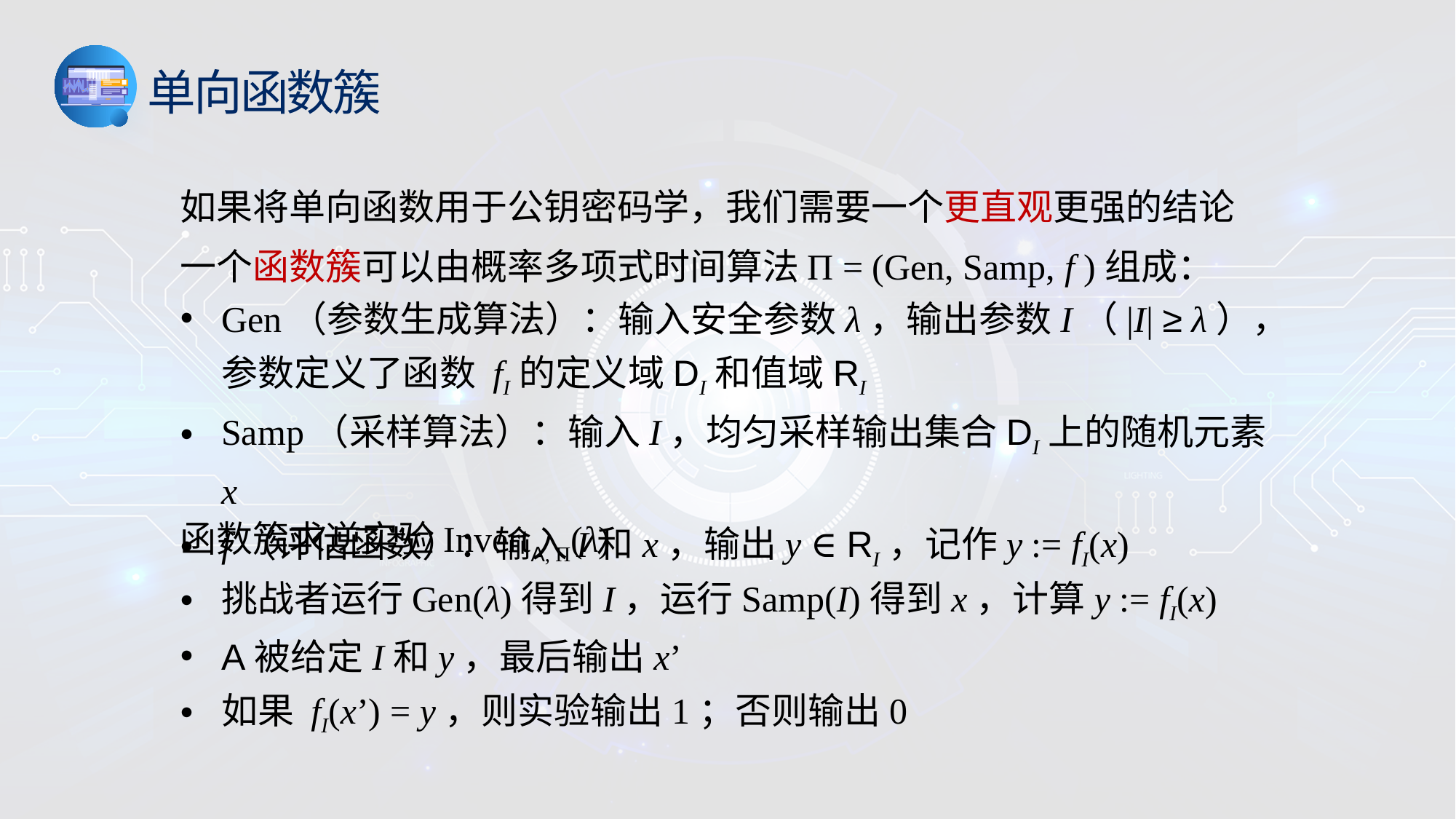

单向函数簇

如果将单向函数用于公钥密码学，我们需要一个更直观更强的结论
一个函数簇可以由概率多项式时间算法Π = (Gen, Samp, f )组成：
Gen（参数生成算法）：输入安全参数λ，输出参数I（|I| ≥ λ），参数定义了函数 fI的定义域DI和值域RI
Samp（采样算法）：输入I，均匀采样输出集合DI上的随机元素x
f（评估函数）：输入I和x，输出y ∈ RI，记作y := fI(x)
函数簇求逆实验InvertA, Π(λ)
挑战者运行Gen(λ)得到I，运行Samp(I)得到x，计算y := fI(x)
A被给定I和y，最后输出x’
如果 fI(x’) = y，则实验输出1；否则输出0